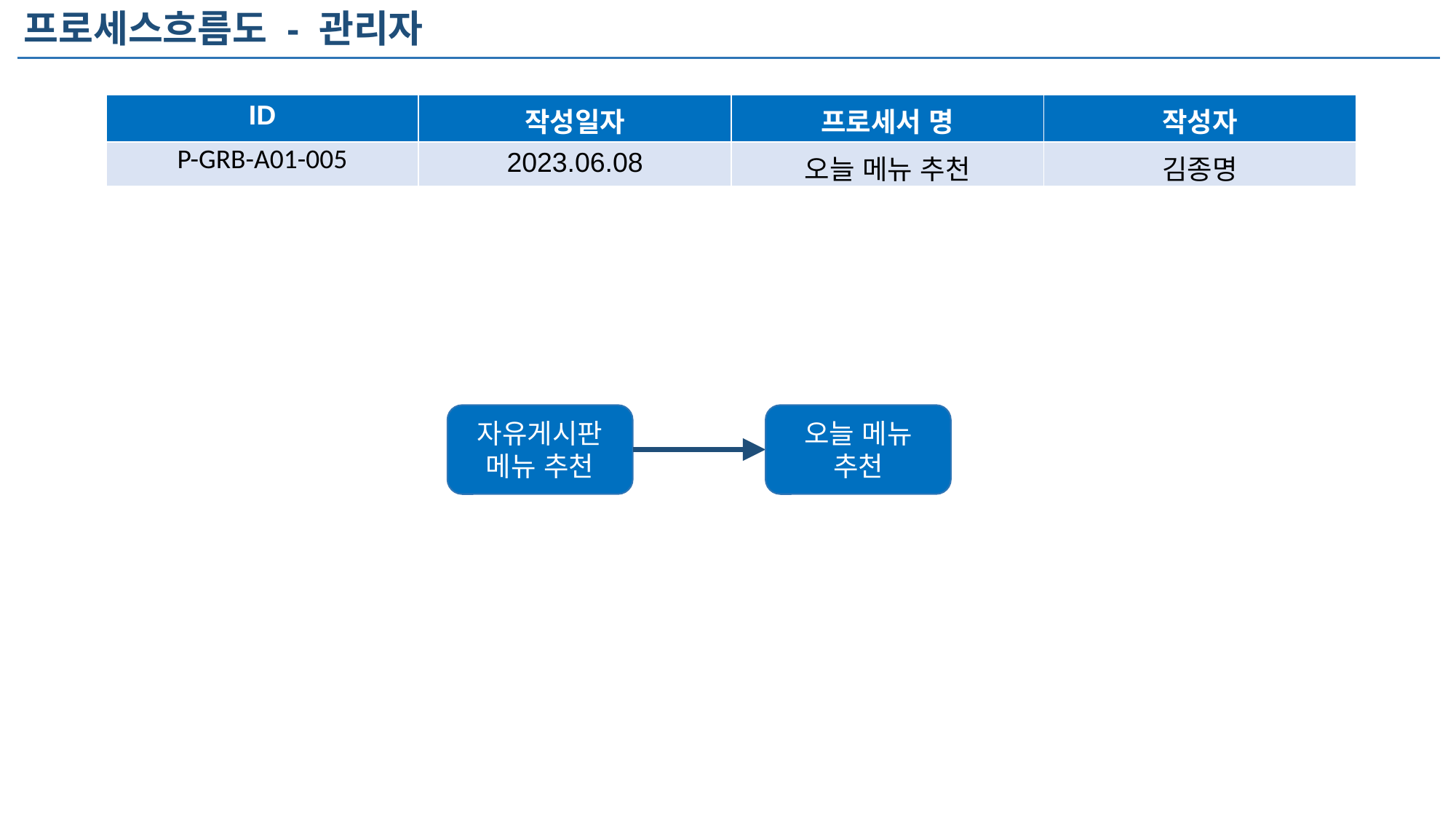

프로세스흐름도 - 관리자
| ID | 작성일자 | 프로세서 명 | 작성자 |
| --- | --- | --- | --- |
| P-GRB-A01-005 | 2023.06.08 | 오늘 메뉴 추천 | 김종명 |
자유게시판 메뉴 추천
오늘 메뉴 추천